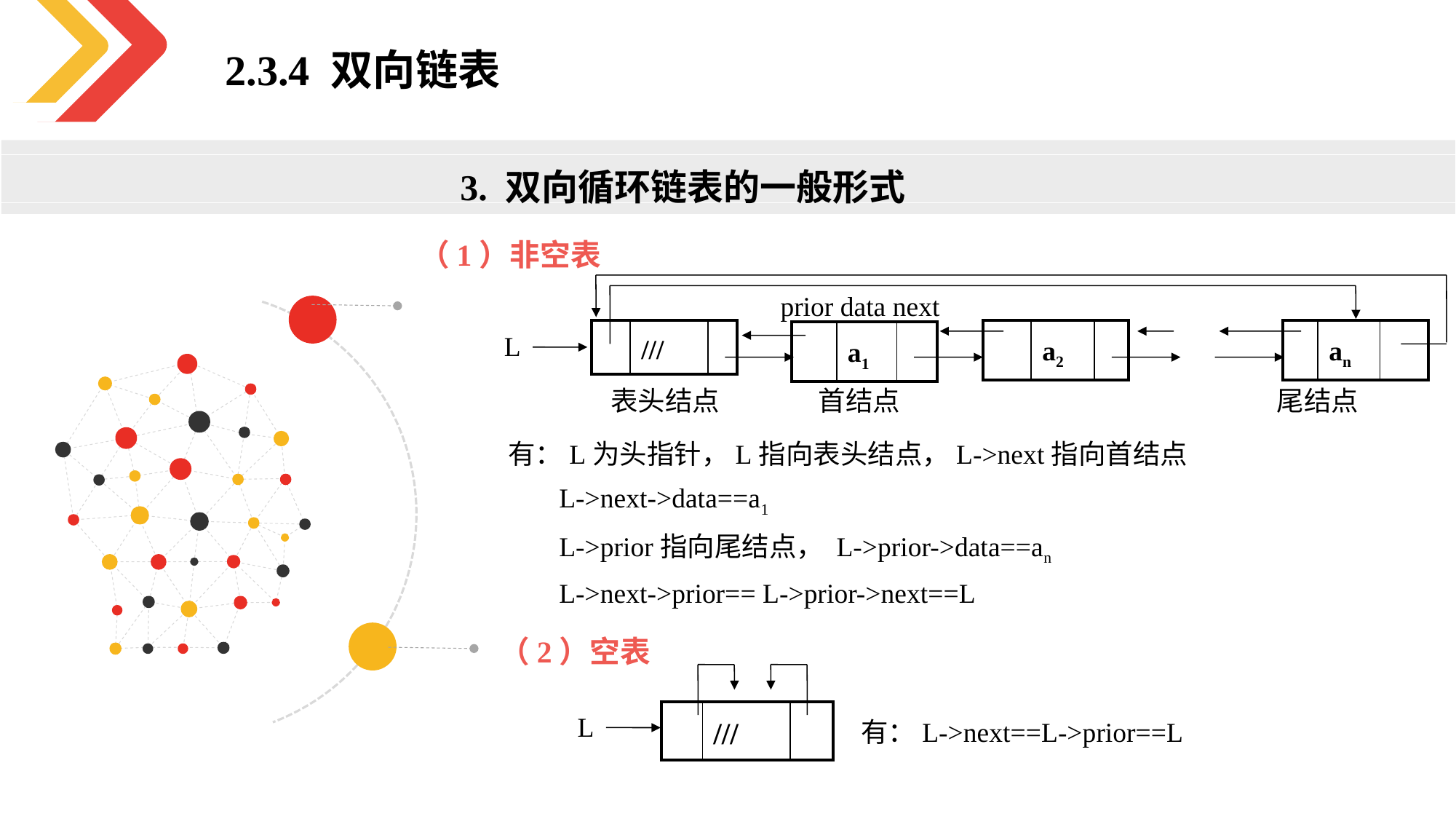

2.3.4 双向链表

3. 双向循环链表的一般形式
（1）非空表
prior data next

L
|  | /// |  |
| --- | --- | --- |
|  | a2 |  |
| --- | --- | --- |
|  | an |  |
| --- | --- | --- |
|  | a1 |  |
| --- | --- | --- |

 表头结点                首结点                                                             尾结点
   有：L为头指针，L指向表头结点，L->next指向首结点
           L->next->data==a1
           L->prior指向尾结点， L->prior->data==an
           L->next->prior== L->prior->next==L
（2）空表

L
有：L->next==L->prior==L
|  | /// |  |
| --- | --- | --- |